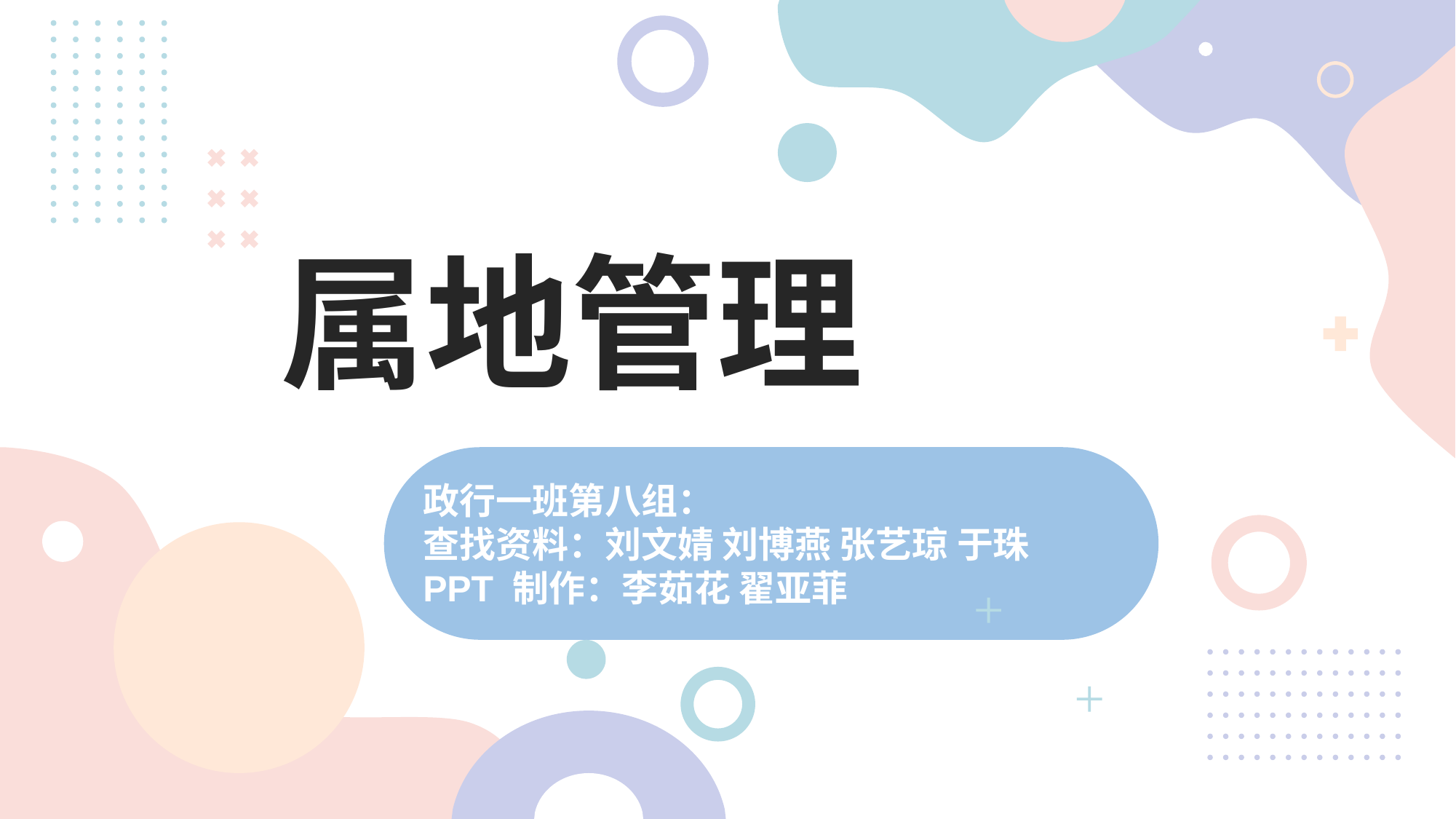

属地管理
政行一班第八组：
查找资料：刘文婧 刘博燕 张艺琼 于珠
PPT 制作：李茹花 翟亚菲